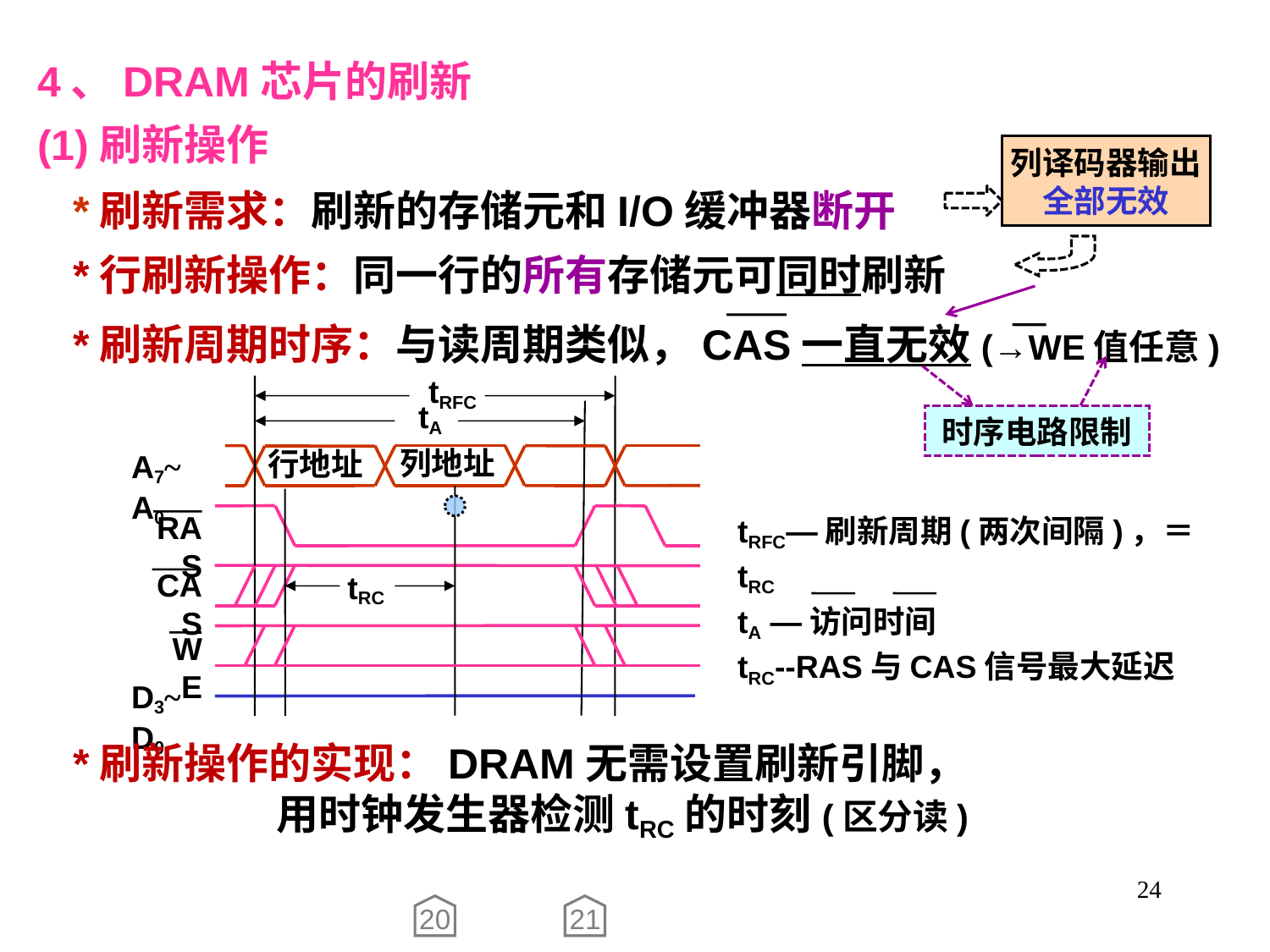

4、DRAM芯片的刷新
(1)刷新操作
列译码器输出全部无效
   *刷新需求：刷新的存储元和I/O缓冲器断开

   *行刷新操作：同一行的所有存储元可同时刷新

   *刷新周期时序：与读周期类似，CAS一直无效(→WE值任意)

时序电路限制

tRFC

tA

列地址

行地址

A7~A0

RAS

CAS

tRC

WE

D3~D0

tRFC—刷新周期(两次间隔)，＝tRC
tA —访问时间
tRC--RAS与CAS信号最大延迟

   *刷新操作的实现：DRAM无需设置刷新引脚，
                        用时钟发生器检测tRC的时刻(区分读)
24
21
20